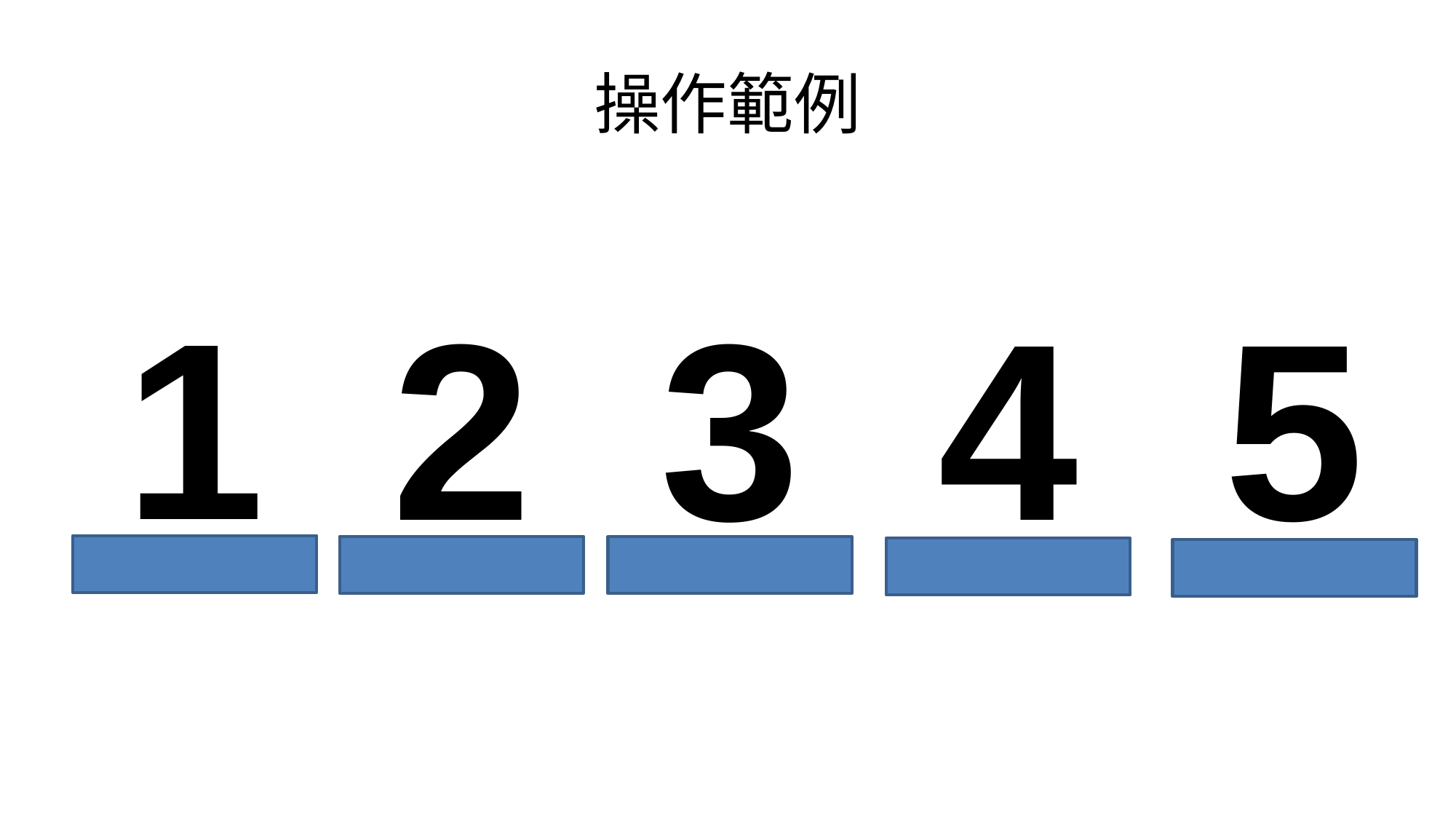

# 操作範例
1

2

3

4

5